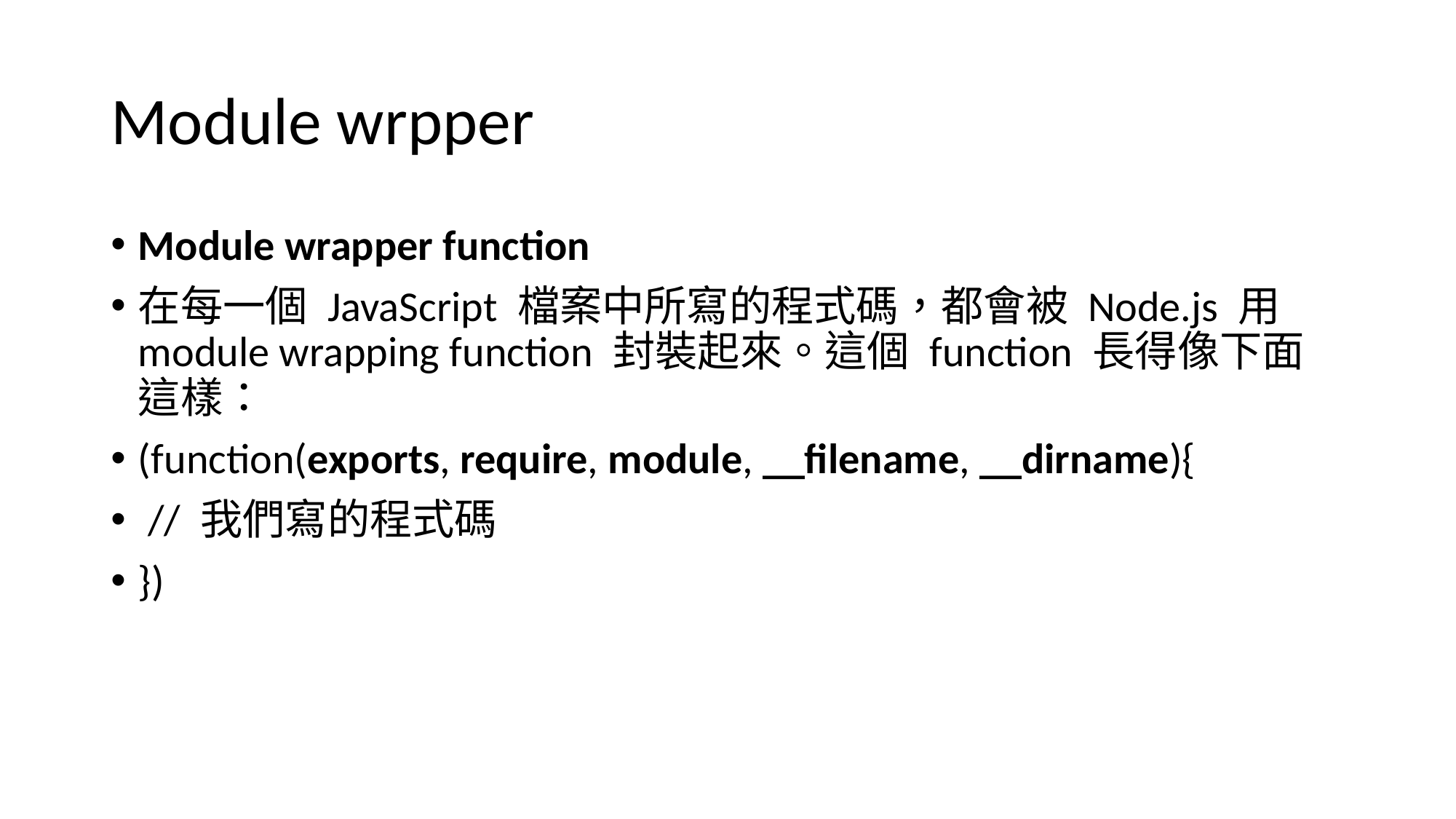

# Module wrpper
Module wrapper function
在每一個 JavaScript 檔案中所寫的程式碼，都會被 Node.js 用 module wrapping function 封裝起來。這個 function 長得像下面這樣：
(function(exports, require, module, __filename, __dirname){
 // 我們寫的程式碼
})